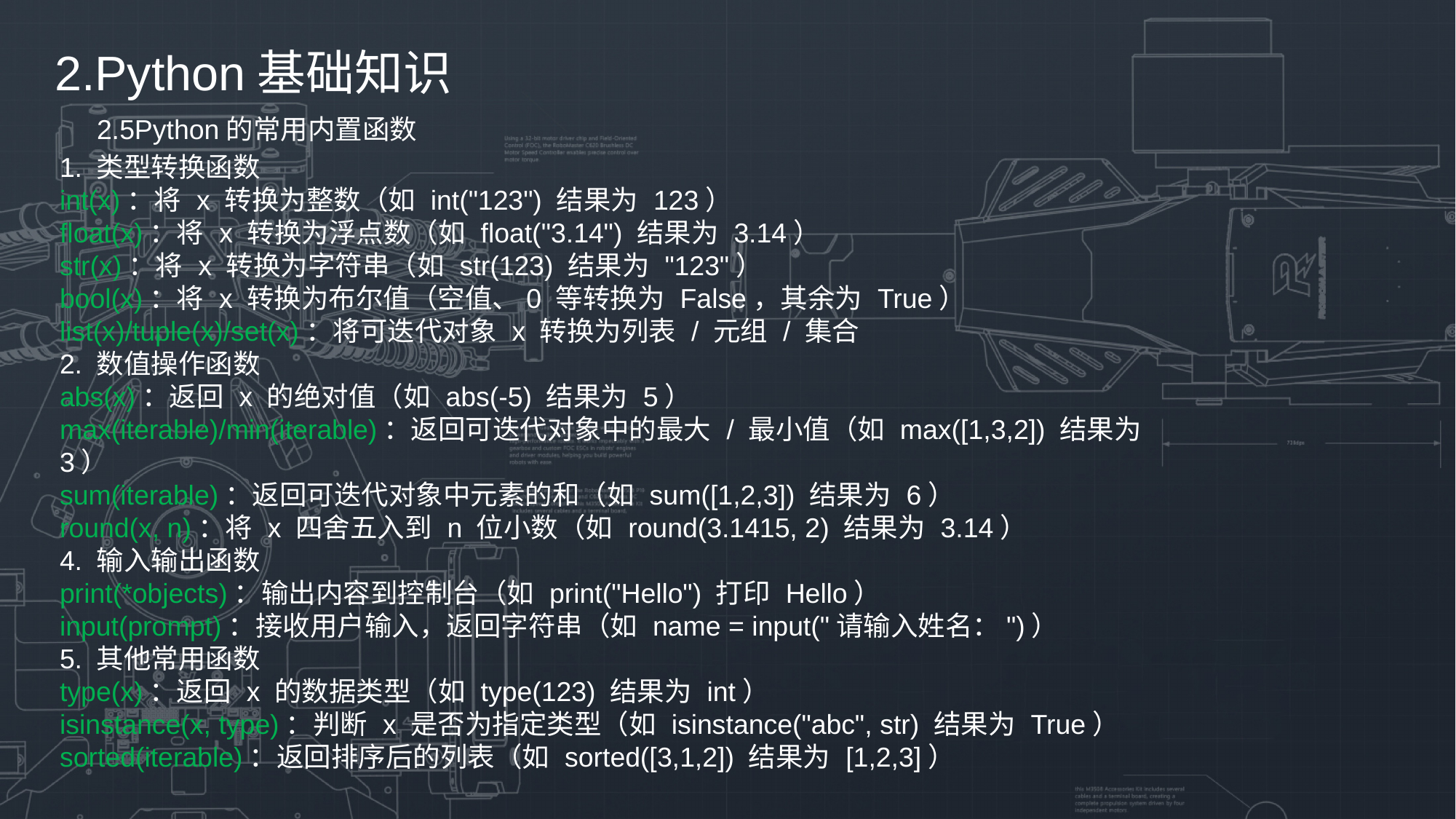

2.Python基础知识
2.5Python的常用内置函数
1. 类型转换函数
int(x)：将 x 转换为整数（如 int("123") 结果为 123）
float(x)：将 x 转换为浮点数（如 float("3.14") 结果为 3.14）
str(x)：将 x 转换为字符串（如 str(123) 结果为 "123"）
bool(x)：将 x 转换为布尔值（空值、0 等转换为 False，其余为 True）
list(x)/tuple(x)/set(x)：将可迭代对象 x 转换为列表 / 元组 / 集合
2. 数值操作函数
abs(x)：返回 x 的绝对值（如 abs(-5) 结果为 5）
max(iterable)/min(iterable)：返回可迭代对象中的最大 / 最小值（如 max([1,3,2]) 结果为 3）
sum(iterable)：返回可迭代对象中元素的和（如 sum([1,2,3]) 结果为 6）
round(x, n)：将 x 四舍五入到 n 位小数（如 round(3.1415, 2) 结果为 3.14）
4. 输入输出函数
print(*objects)：输出内容到控制台（如 print("Hello") 打印 Hello）
input(prompt)：接收用户输入，返回字符串（如 name = input("请输入姓名：")）
5. 其他常用函数
type(x)：返回 x 的数据类型（如 type(123) 结果为 int）
isinstance(x, type)：判断 x 是否为指定类型（如 isinstance("abc", str) 结果为 True）
sorted(iterable)：返回排序后的列表（如 sorted([3,1,2]) 结果为 [1,2,3]）